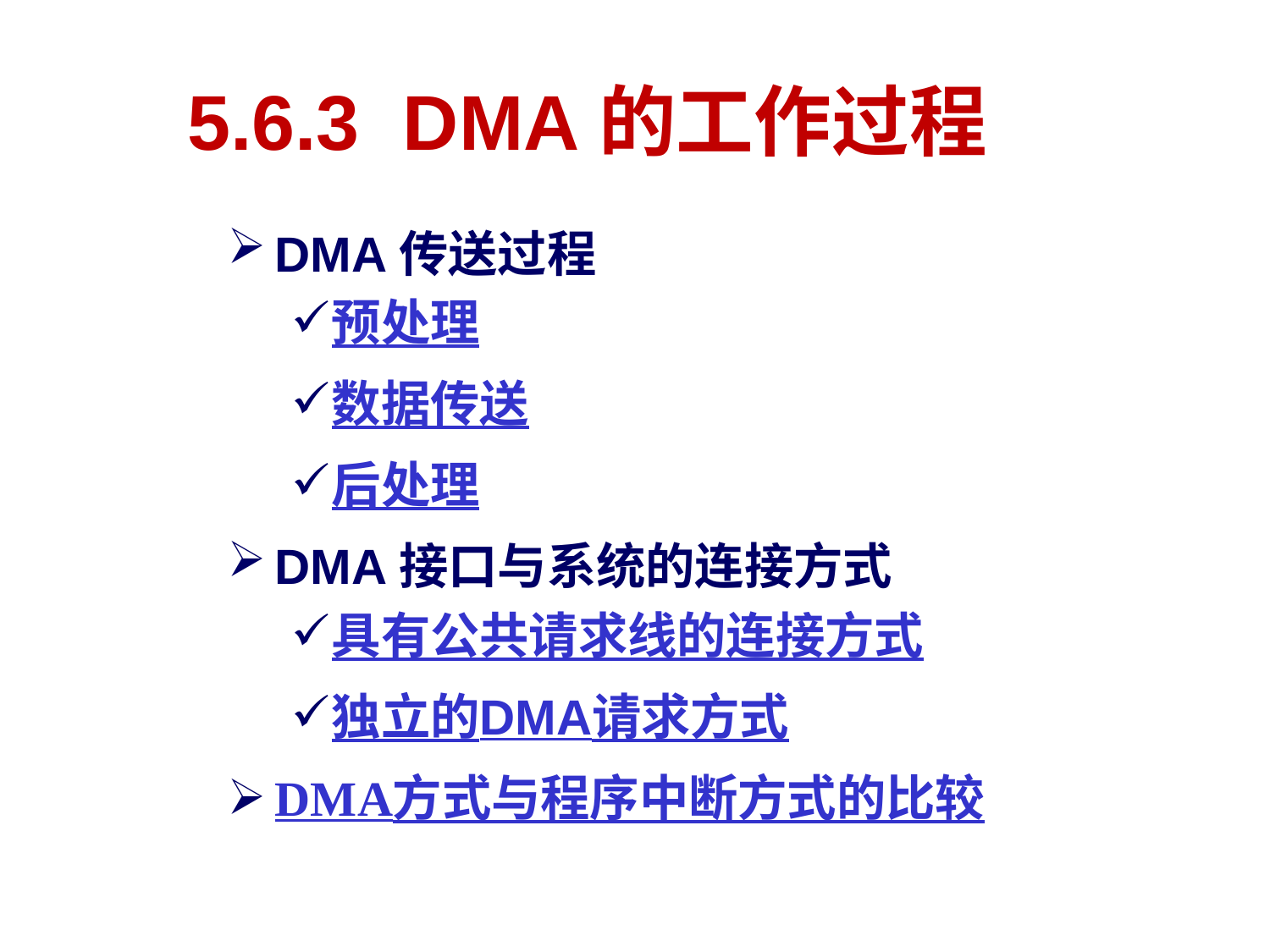

# 5.6.3  DMA的工作过程
DMA传送过程
预处理
数据传送
后处理
DMA接口与系统的连接方式
具有公共请求线的连接方式
独立的DMA请求方式
DMA方式与程序中断方式的比较